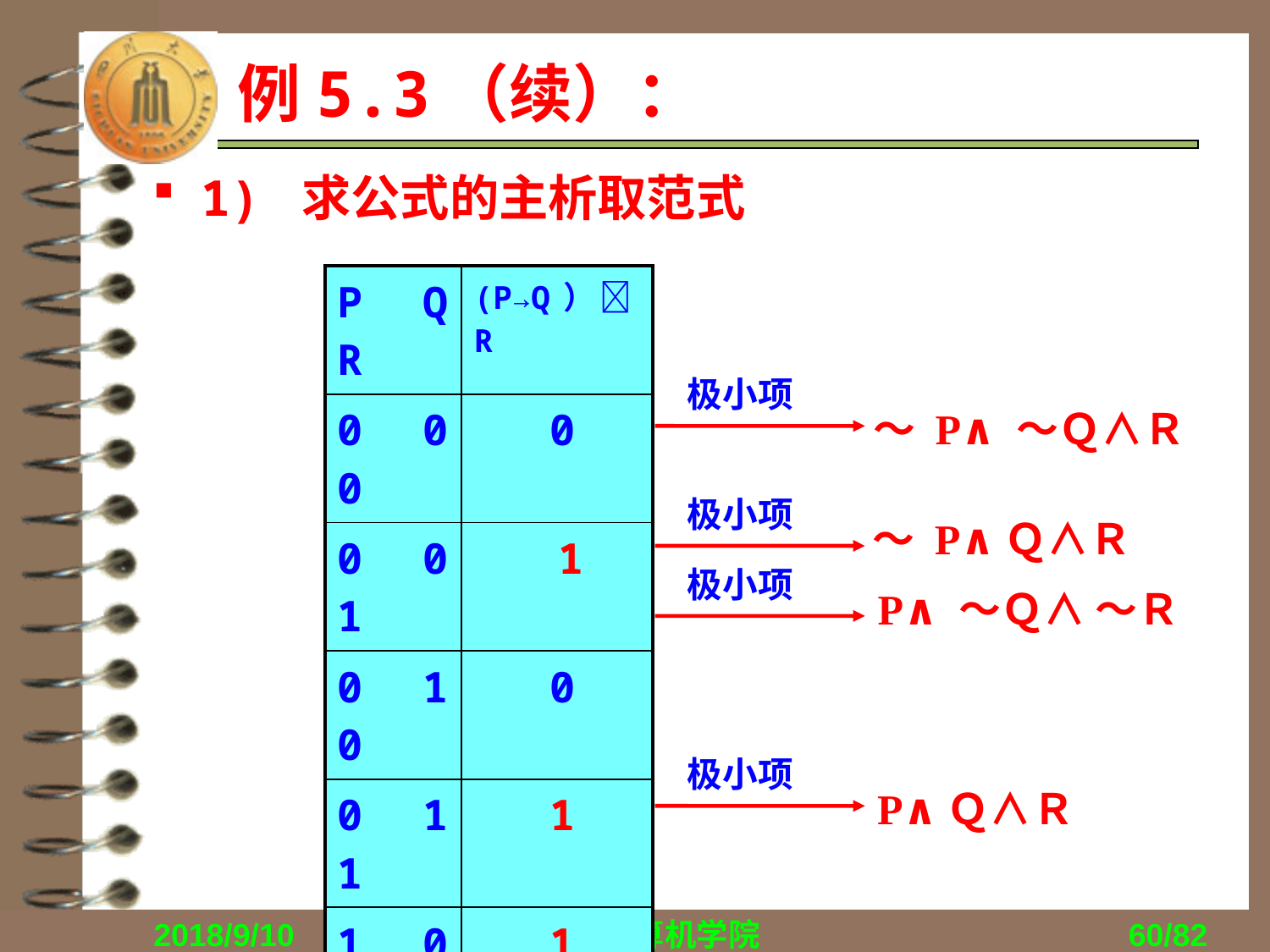

# 例5.3（续）：
1) 求公式的主析取范式
| P Q R | (P→Q）↔R |
| --- | --- |
| 0 0 0 | 0 |
| 0 0 1 | 1 |
| 0 1 0 | 0 |
| 0 1 1 | 1 |
| 1 0 0 | 1 |
| 1 0 1 | 0 |
| 1 1 0 | 0 |
| 1 1 1 | 1 |
极小项
～ P∧ ～Ｑ∧Ｒ

极小项
～ P∧Ｑ∧Ｒ

极小项
P∧ ～Ｑ∧ ～Ｒ

极小项
P∧Ｑ∧Ｒ

2018/9/10
计算机学院
60/82